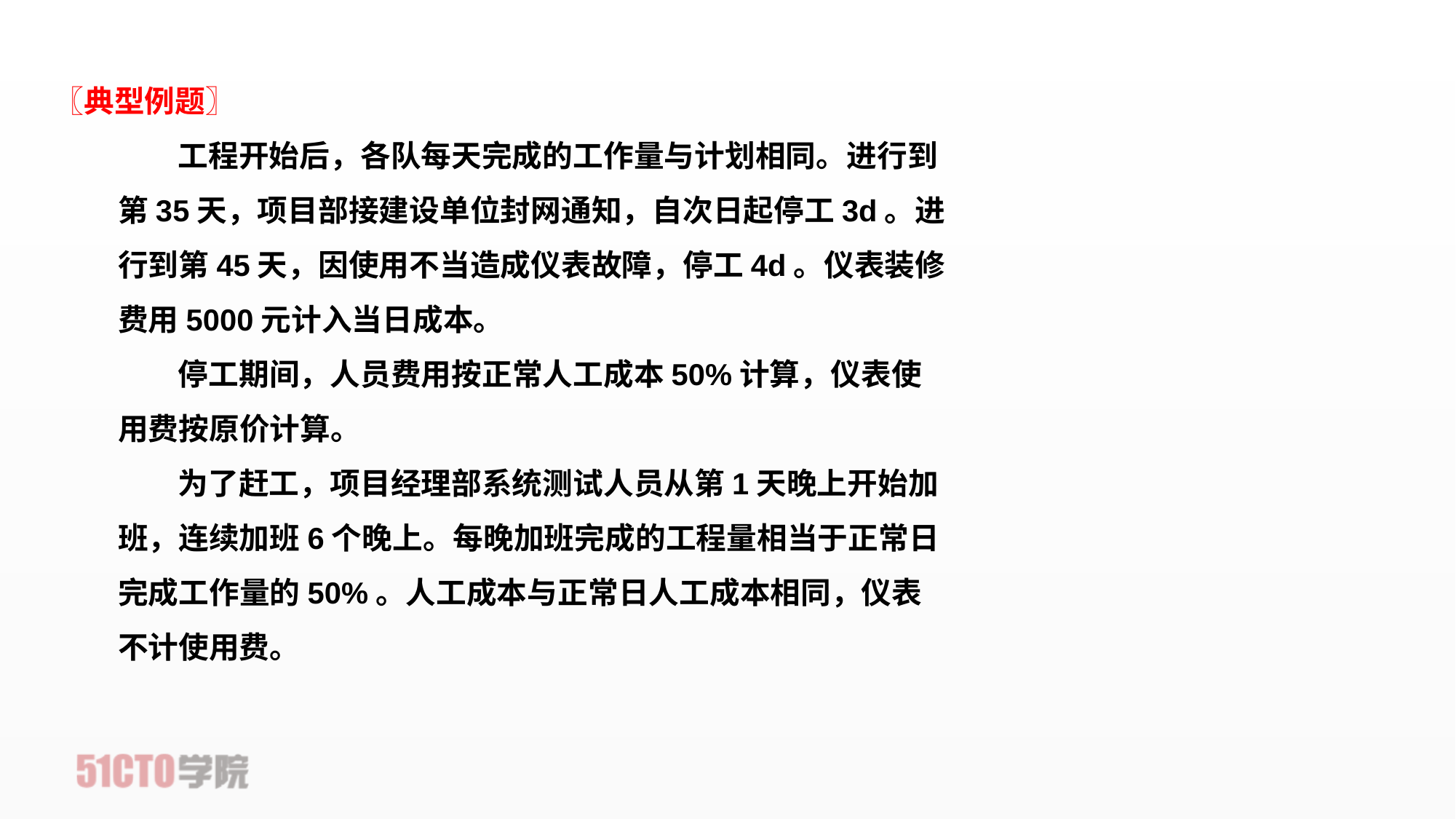

〖典型例题〗
工程开始后，各队每天完成的工作量与计划相同。进行到第35天，项目部接建设单位封网通知，自次日起停工3d。进行到第45天，因使用不当造成仪表故障，停工4d。仪表装修费用5000元计入当日成本。
停工期间，人员费用按正常人工成本50%计算，仪表使用费按原价计算。
为了赶工，项目经理部系统测试人员从第1天晚上开始加班，连续加班6个晚上。每晚加班完成的工程量相当于正常日完成工作量的50%。人工成本与正常日人工成本相同，仪表不计使用费。